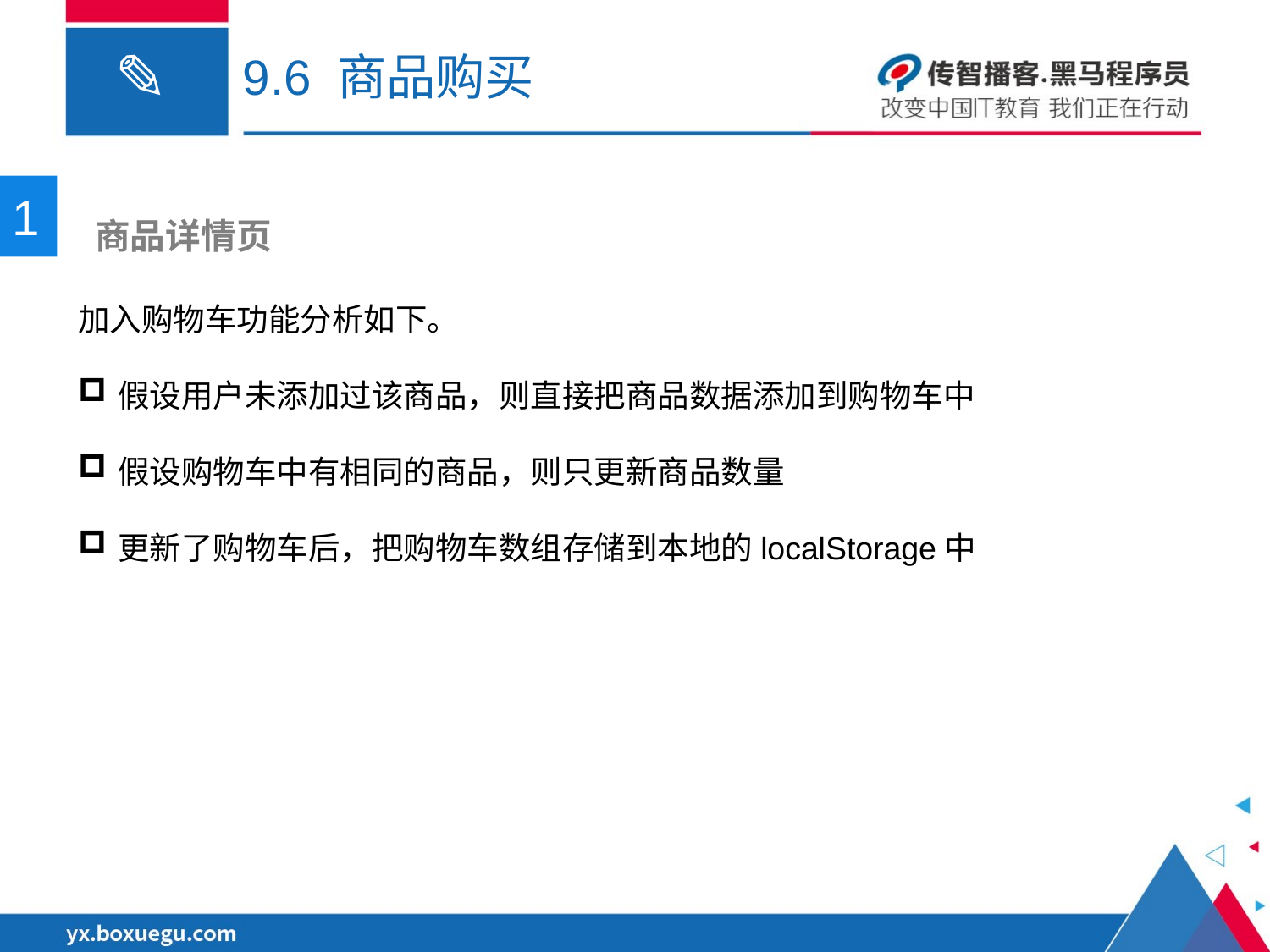

# 9.6 商品购买

1
  商品详情页
加入购物车功能分析如下。
假设用户未添加过该商品，则直接把商品数据添加到购物车中
假设购物车中有相同的商品，则只更新商品数量
更新了购物车后，把购物车数组存储到本地的localStorage中